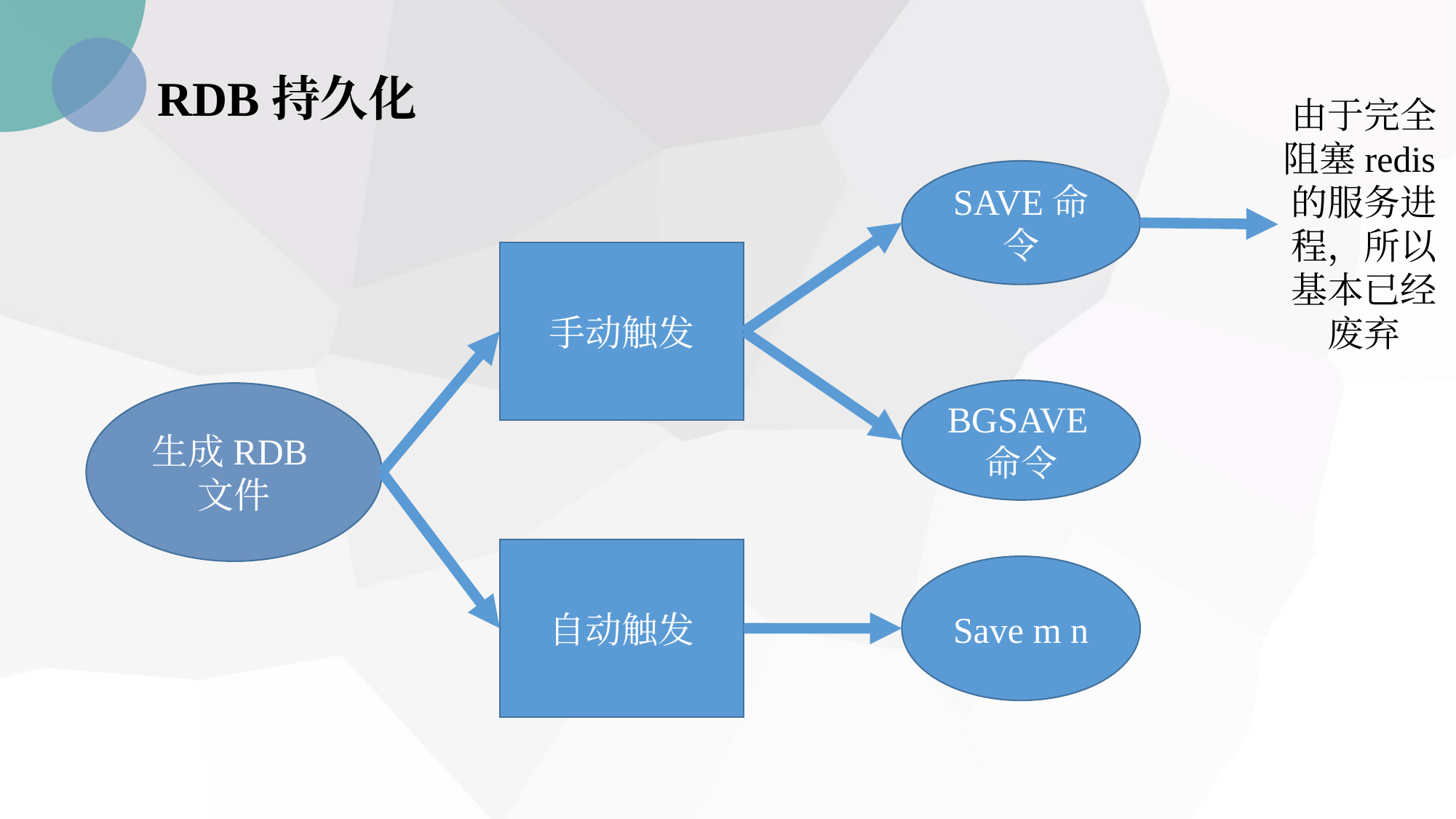

RDB持久化
由于完全阻塞redis的服务进程，所以基本已经废弃
SAVE命令
手动触发
BGSAVE命令
生成RDB文件
自动触发
Save m n